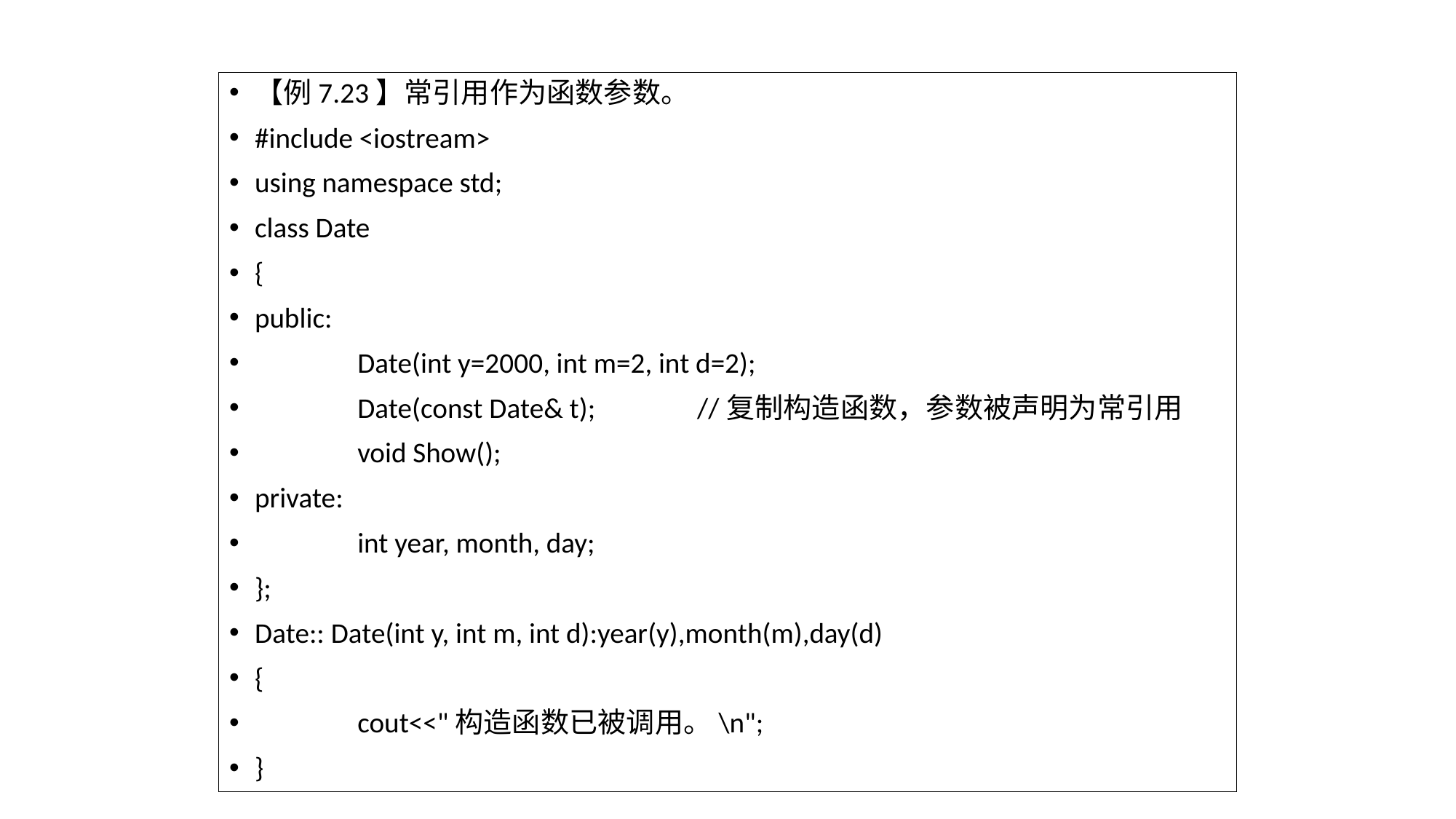

【例7.23】常引用作为函数参数。
#include <iostream>
using namespace std;
class Date
{
public:
	Date(int y=2000, int m=2, int d=2);
	Date(const Date& t);                //复制构造函数，参数被声明为常引用
	void Show();
private:
	int year, month, day;
};
Date:: Date(int y, int m, int d):year(y),month(m),day(d)
{
	cout<<"构造函数已被调用。\n";
}